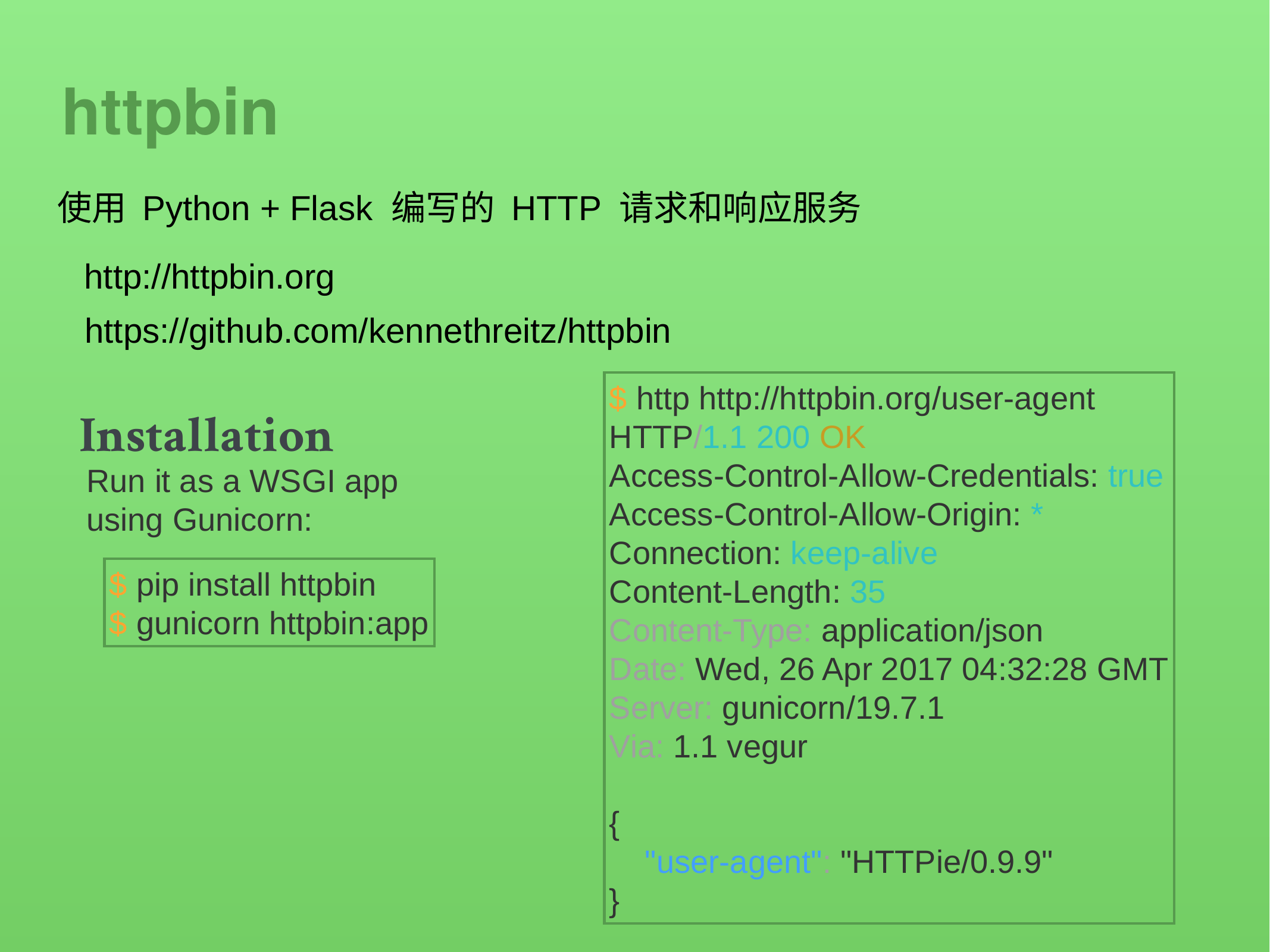

10
httpbin
使用 Python + Flask 编写的 HTTP 请求和响应服务
http://httpbin.org
https://github.com/kennethreitz/httpbin
Installation
$ http http://httpbin.org/user-agent
HTTP/1.1 200 OK
Access-Control-Allow-Credentials: true
Access-Control-Allow-Origin: *
Connection: keep-alive
Content-Length: 35
Content-Type: application/json
Date: Wed, 26 Apr 2017 04:32:28 GMT
Server: gunicorn/19.7.1
Via: 1.1 vegur

{
    "user-agent": "HTTPie/0.9.9"
}
Run it as a WSGI app using Gunicorn:
$ pip install httpbin
$ gunicorn httpbin:app